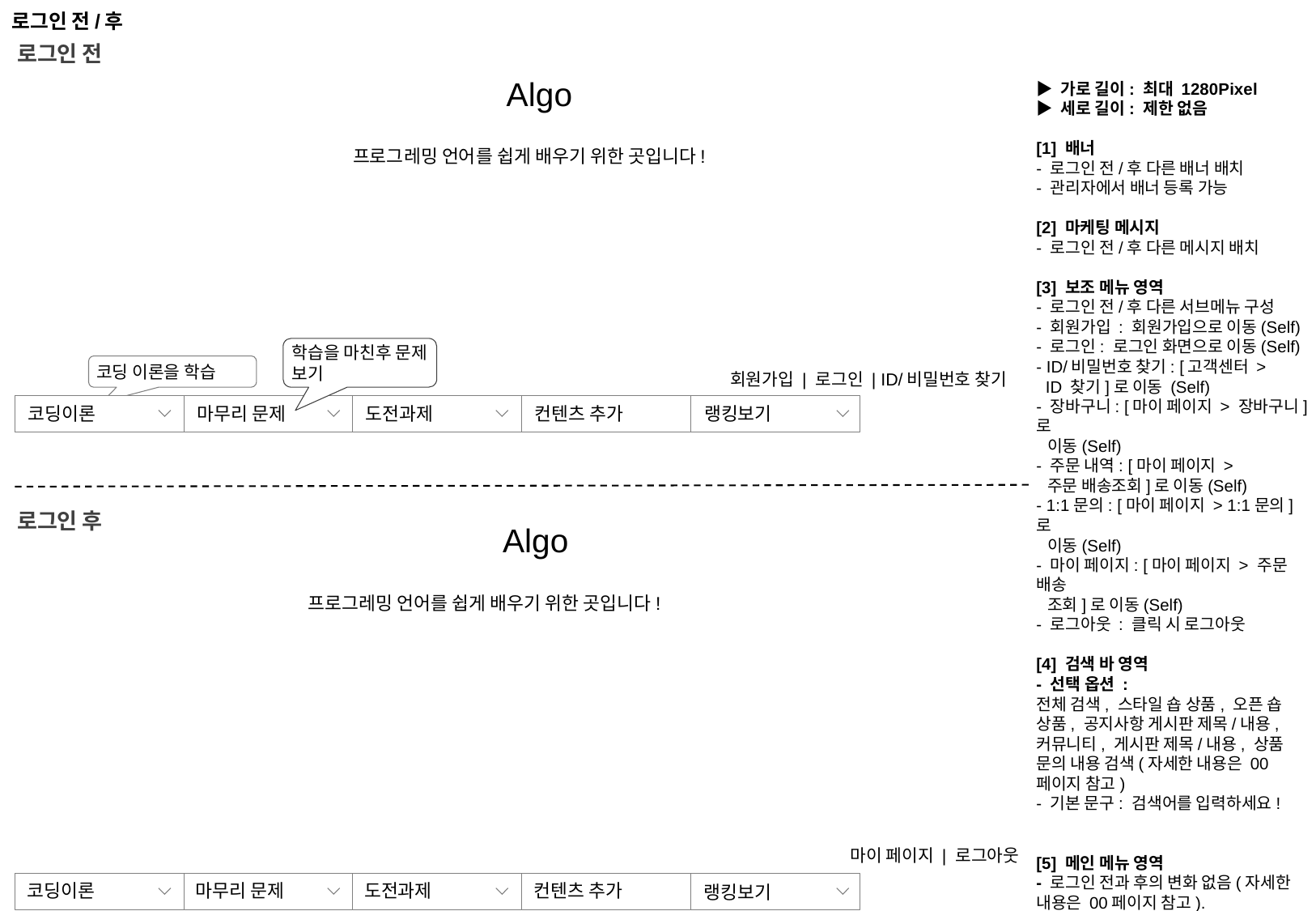

로그인 전/후
로그인 전

▶ 가로 길이: 최대 1280Pixel
▶ 세로 길이: 제한 없음

[1] 배너
- 로그인 전/후 다른 배너 배치
- 관리자에서 배너 등록 가능

[2] 마케팅 메시지
- 로그인 전/후 다른 메시지 배치

[3] 보조 메뉴 영역
- 로그인 전/후 다른 서브메뉴 구성
- 회원가입 : 회원가입으로 이동(Self)
- 로그인: 로그인 화면으로 이동(Self)
- ID/비밀번호 찾기: [고객센터 >
  ID 찾기]로 이동 (Self)
- 장바구니: [마이 페이지 > 장바구니]로
  이동(Self)
- 주문 내역: [마이 페이지 >
  주문 배송조회]로 이동(Self)
- 1:1문의: [마이 페이지 > 1:1문의]로
  이동(Self)
- 마이 페이지: [마이 페이지 > 주문 배송
  조회]로 이동(Self)
- 로그아웃 : 클릭 시 로그아웃

[4] 검색 바 영역
- 선택 옵션 :
전체 검색, 스타일 숍 상품, 오픈 숍 상품, 공지사항 게시판 제목/내용, 커뮤니티, 게시판 제목/내용, 상품 문의 내용 검색(자세한 내용은 00페이지 참고)
- 기본 문구: 검색어를 입력하세요!

[5] 메인 메뉴 영역
- 로그인 전과 후의 변화 없음(자세한 내용은 00페이지 참고).

Algo
프로그레밍 언어를 쉽게 배우기 위한 곳입니다!
학습을 마친후 문제 보기
회원가입 | 로그인 | ID/비밀번호 찾기
코딩 이론을 학습
코딩이론
코딩이론
코딩이론
코딩이론
마무리 문제
도전과제
컨텐츠 추가
랭킹보기

로그인 후
Algo
프로그레밍 언어를 쉽게 배우기 위한 곳입니다!
   마이 페이지 | 로그아웃
코딩이론
마무리 문제
도전과제
컨텐츠 추가
랭킹보기